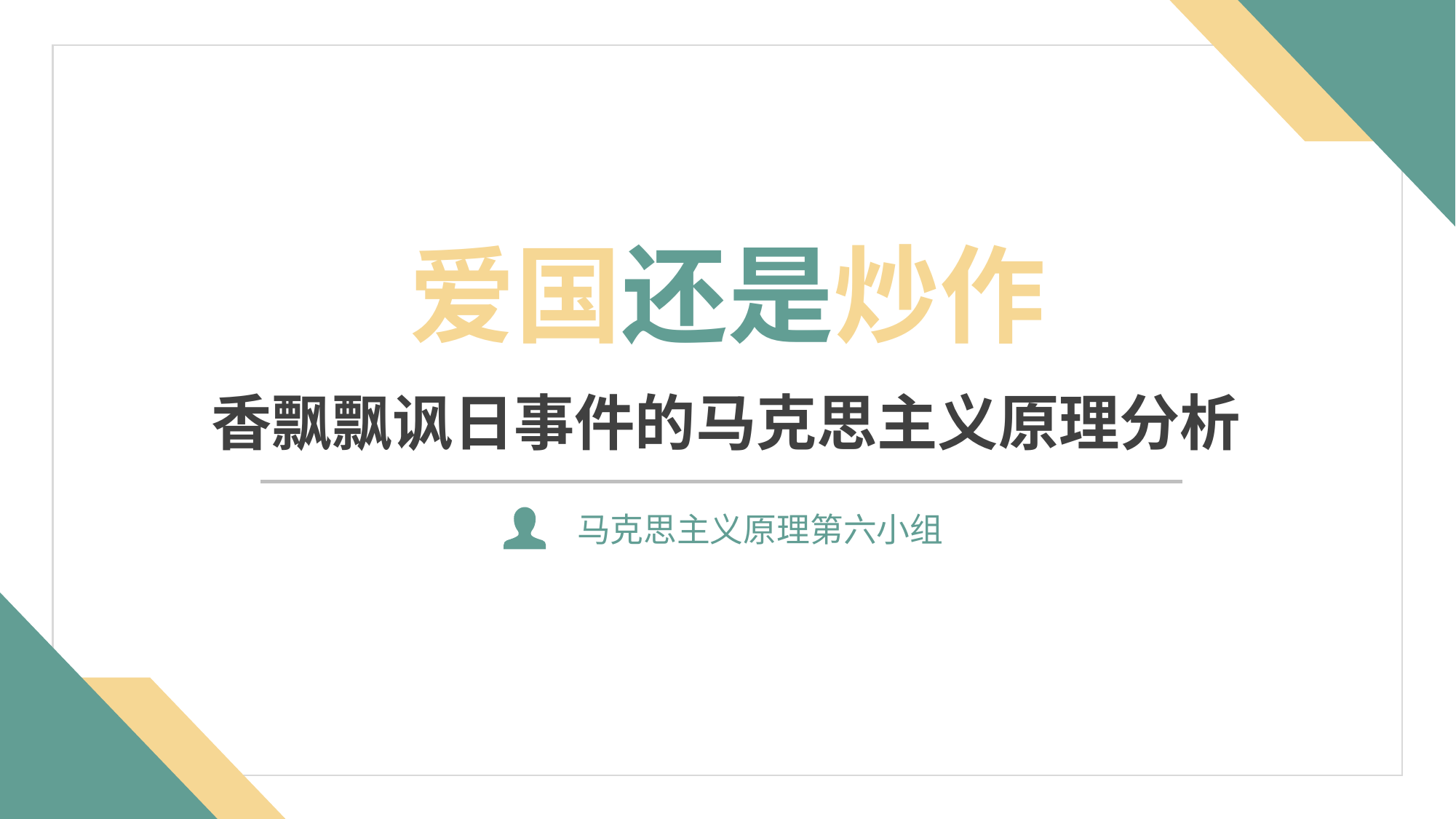

爱国还是炒作
香飘飘讽日事件的马克思主义原理分析
马克思主义原理第六小组